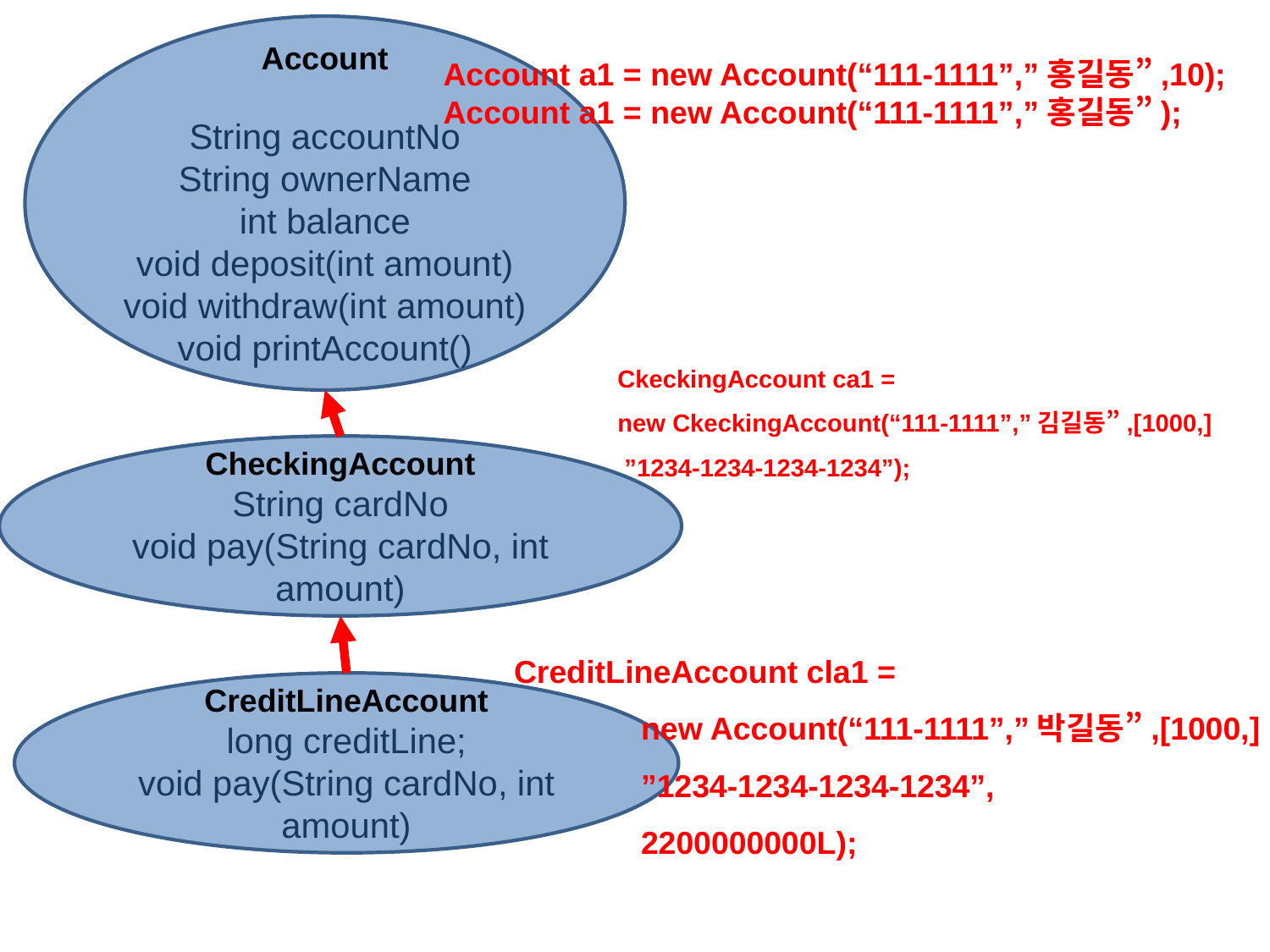

Account
String accountNo
String ownerName
int balance
void deposit(int amount)
void withdraw(int amount)
void printAccount()
Account a1 = new Account(“111-1111”,”홍길동”,10);
Account a1 = new Account(“111-1111”,”홍길동”);
CkeckingAccount ca1 =
new CkeckingAccount(“111-1111”,”김길동”,[1000,]
 ”1234-1234-1234-1234”);
CheckingAccount
String cardNo
void pay(String cardNo, int amount)
CreditLineAccount cla1 =
	new Account(“111-1111”,”박길동”,[1000,]
	”1234-1234-1234-1234”,
	2200000000L);
CreditLineAccount
long creditLine;
void pay(String cardNo, int amount)